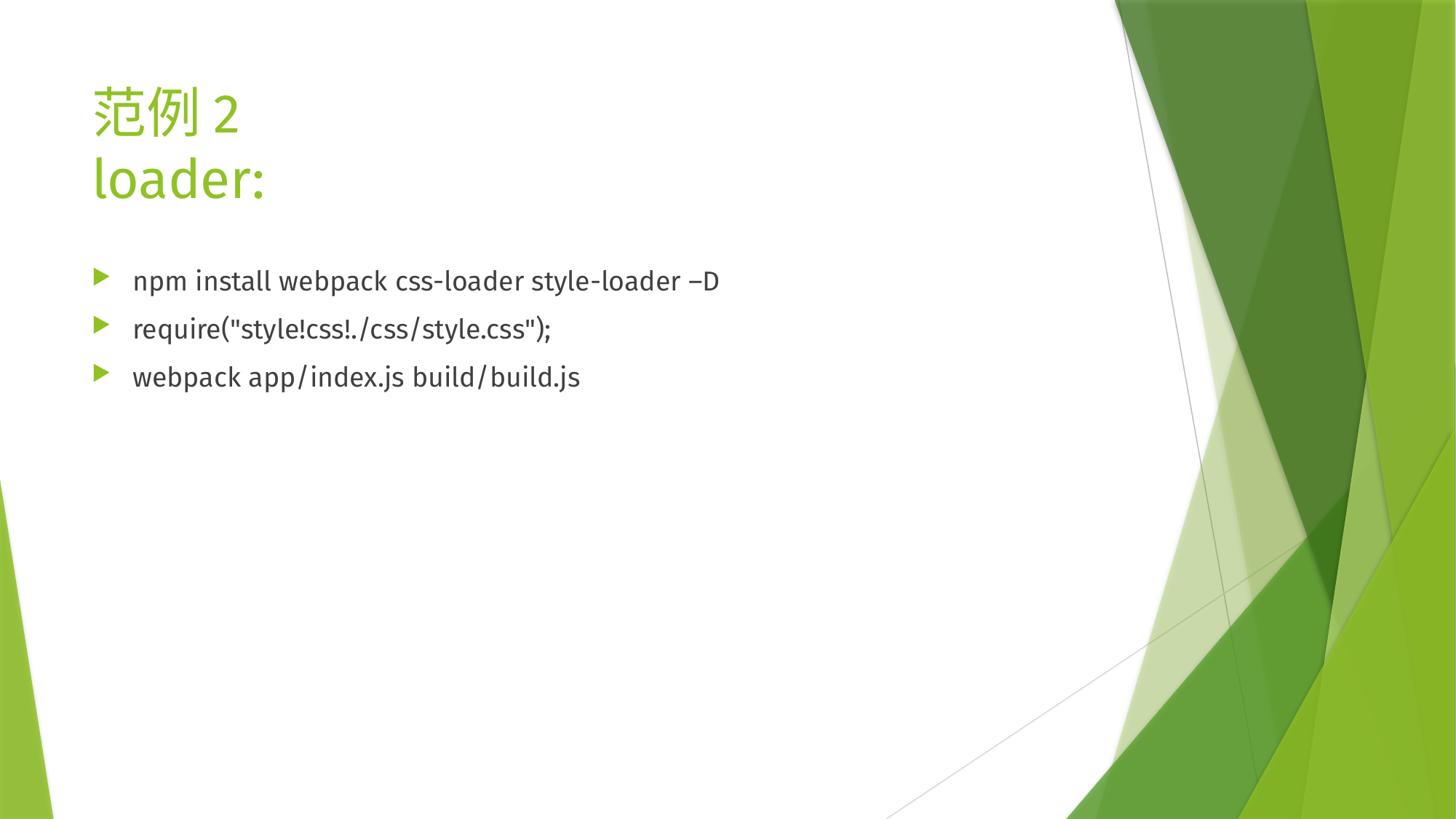

# 范例2 loader:
npm install webpack css-loader style-loader –D
require("style!css!./css/style.css");
webpack app/index.js build/build.js